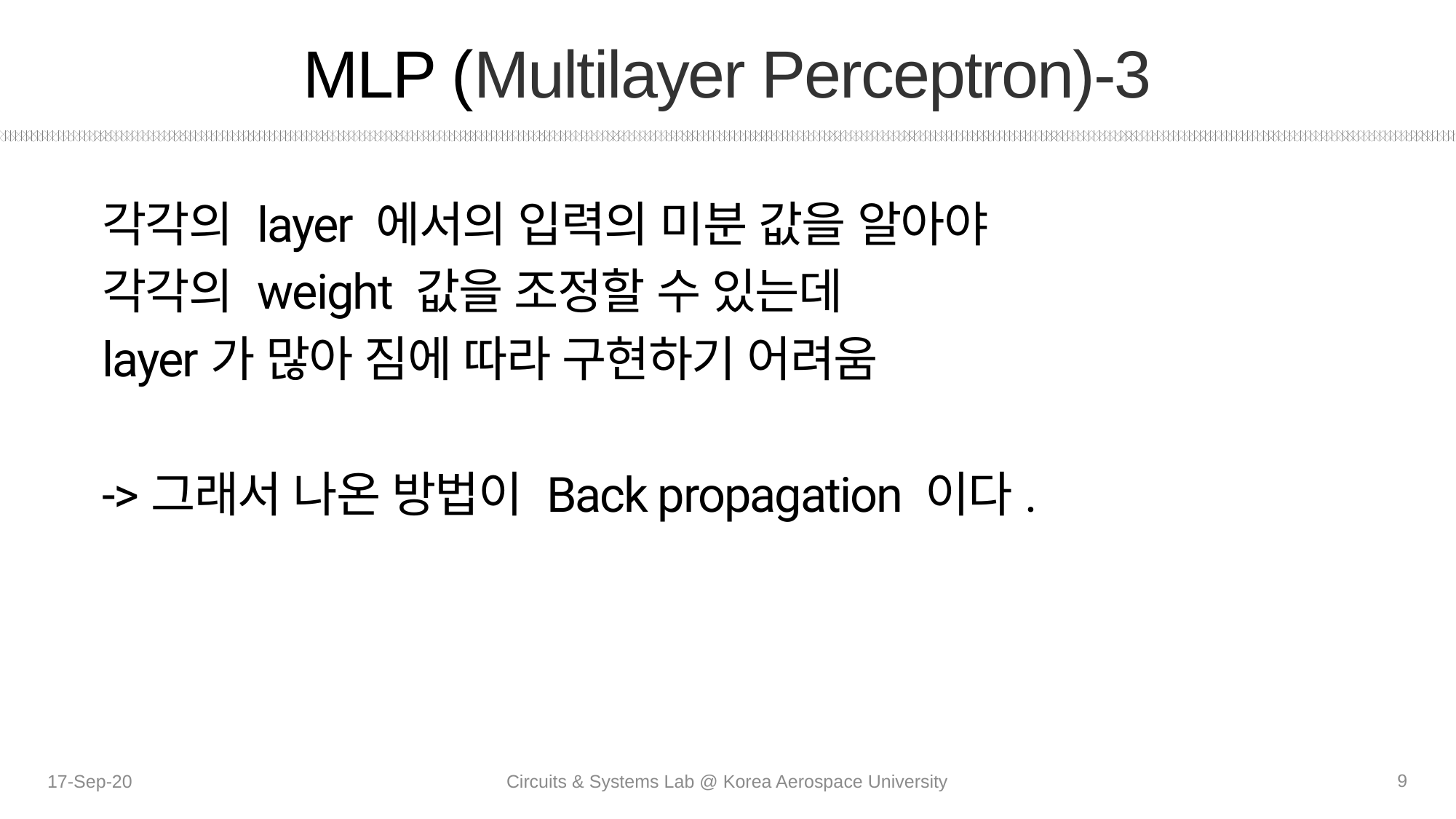

# MLP (Multilayer Perceptron)-3
각각의 layer 에서의 입력의 미분 값을 알아야
각각의 weight 값을 조정할 수 있는데
layer가 많아 짐에 따라 구현하기 어려움

->그래서 나온 방법이 Back propagation 이다.
9
17-Sep-20
Circuits & Systems Lab @ Korea Aerospace University